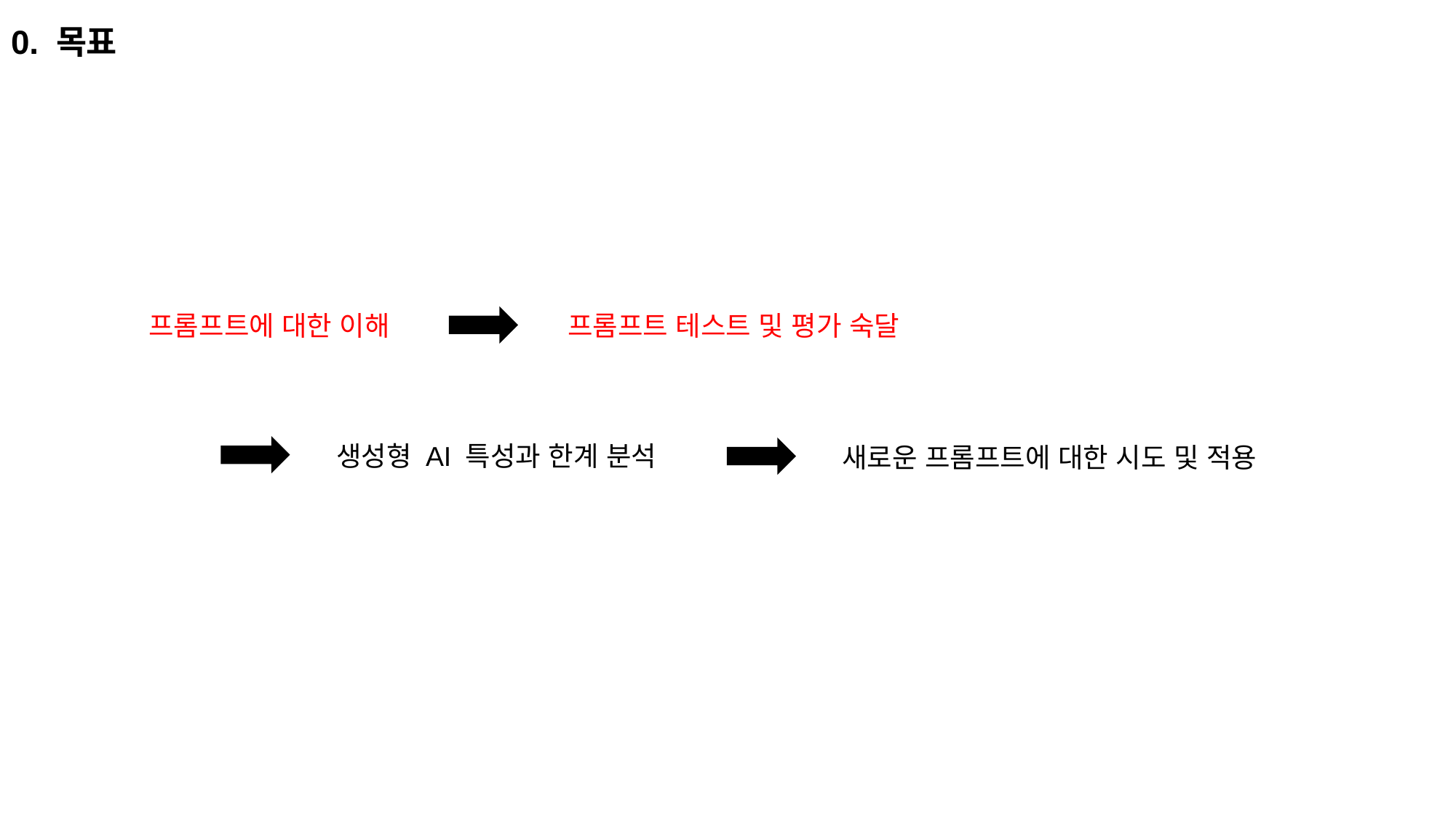

# 0. 목표
프롬프트에 대한 이해
프롬프트 테스트 및 평가 숙달

생성형 AI 특성과 한계 분석
새로운 프롬프트에 대한 시도 및 적용